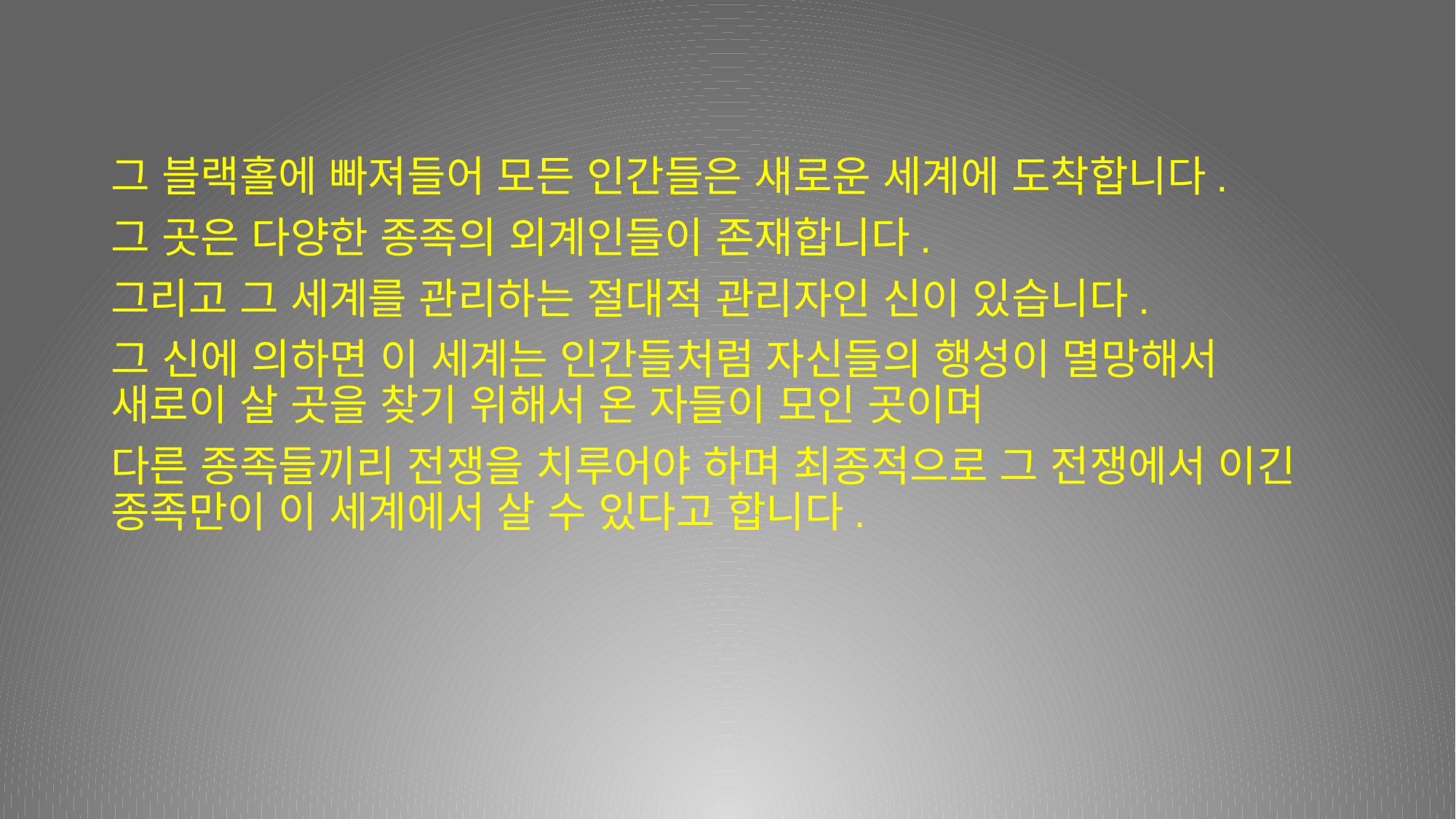

그 블랙홀에 빠져들어 모든 인간들은 새로운 세계에 도착합니다.
그 곳은 다양한 종족의 외계인들이 존재합니다.
그리고 그 세계를 관리하는 절대적 관리자인 신이 있습니다.
그 신에 의하면 이 세계는 인간들처럼 자신들의 행성이 멸망해서 새로이 살 곳을 찾기 위해서 온 자들이 모인 곳이며
다른 종족들끼리 전쟁을 치루어야 하며 최종적으로 그 전쟁에서 이긴 종족만이 이 세계에서 살 수 있다고 합니다.